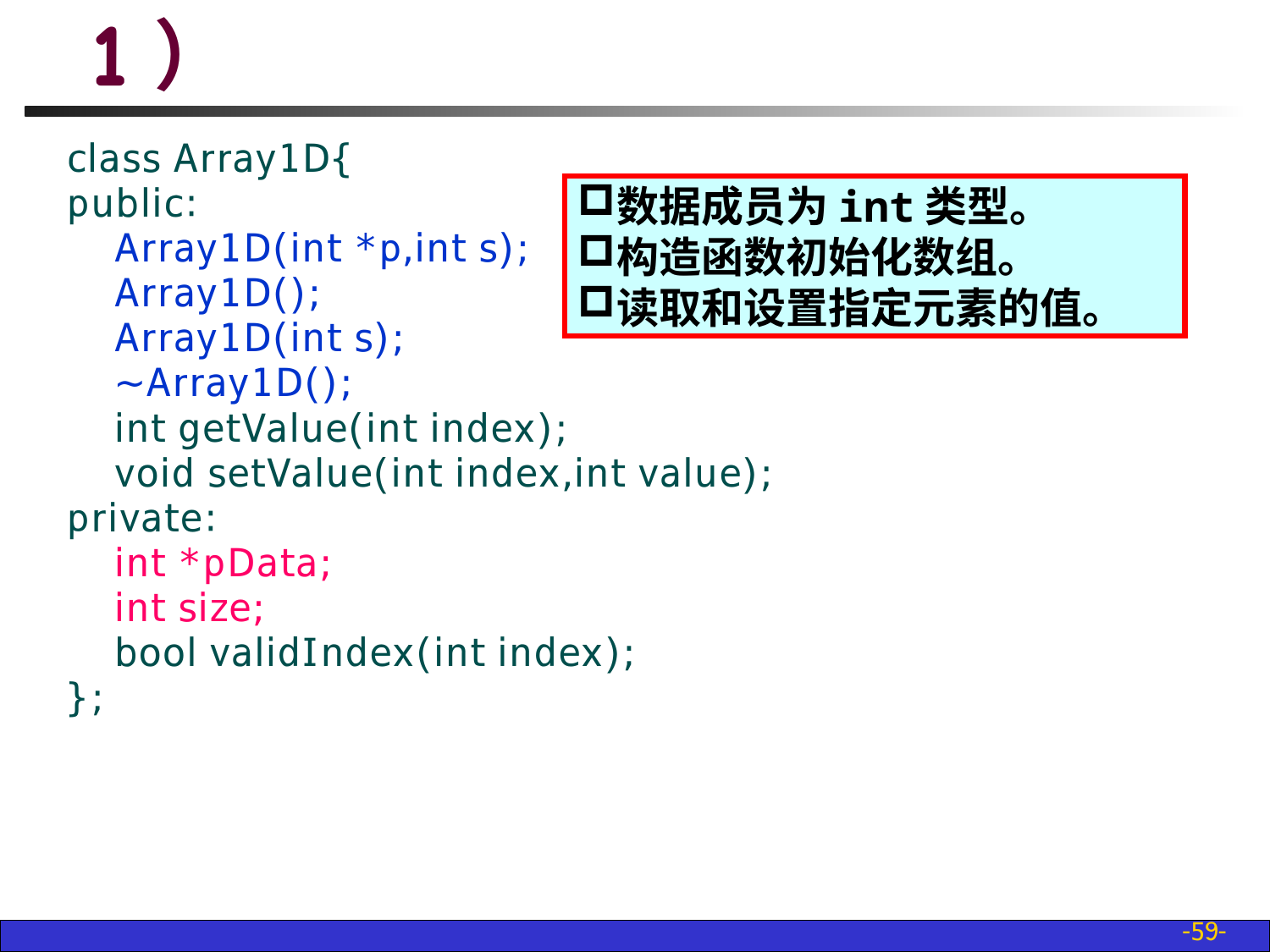

# 1、引入1维数组类（版本1）
class Array1D{
public:
	Array1D(int *p,int s);
	Array1D();
	Array1D(int s);
	~Array1D();
	int getValue(int index);
	void setValue(int index,int value);
private:
	int *pData;
	int size;
	bool validIndex(int index);
};
数据成员为int类型。
构造函数初始化数组。
读取和设置指定元素的值。
-59-